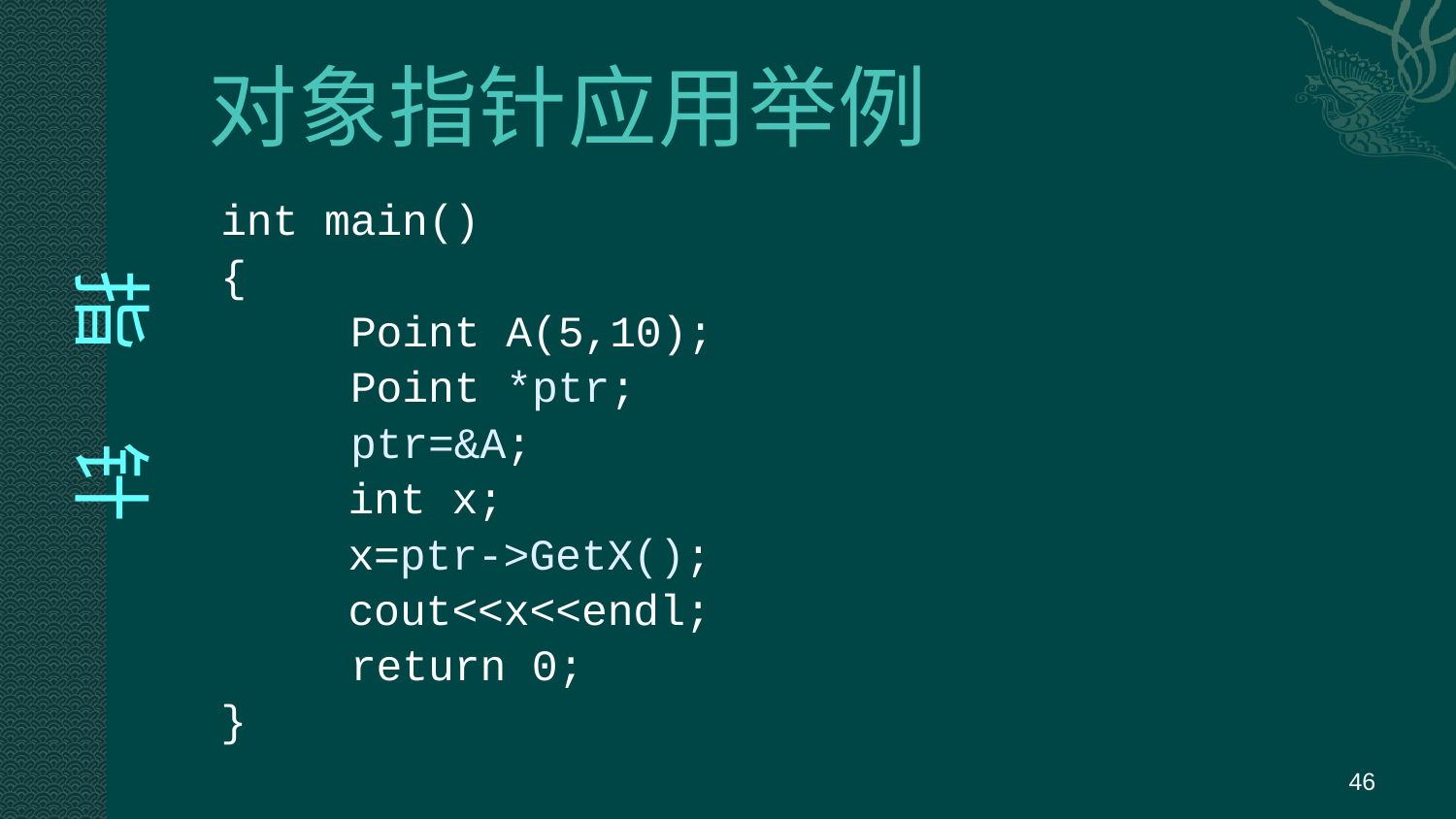

# 对象指针应用举例
    指     针
int main()
{
     Point A(5,10);
     Point *ptr;
     ptr=&A;
	   int x;
	   x=ptr->GetX();
	   cout<<x<<endl;
     return 0;
}
46